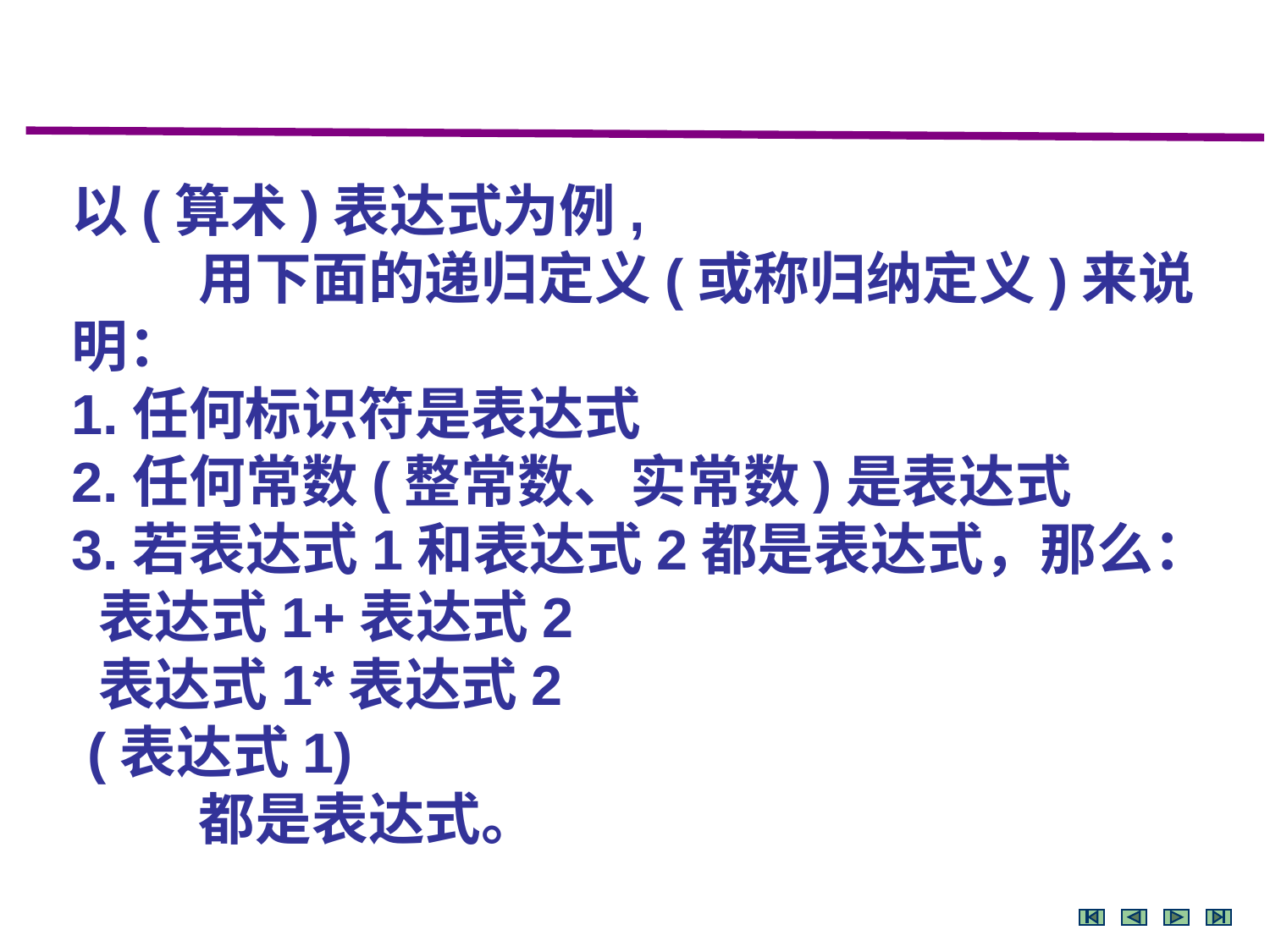

以(算术)表达式为例,
	用下面的递归定义(或称归纳定义)来说明：
1.任何标识符是表达式
2.任何常数(整常数、实常数)是表达式
3.若表达式1和表达式2都是表达式，那么：
 表达式1+表达式2
 表达式1*表达式2
 (表达式1)
	都是表达式。